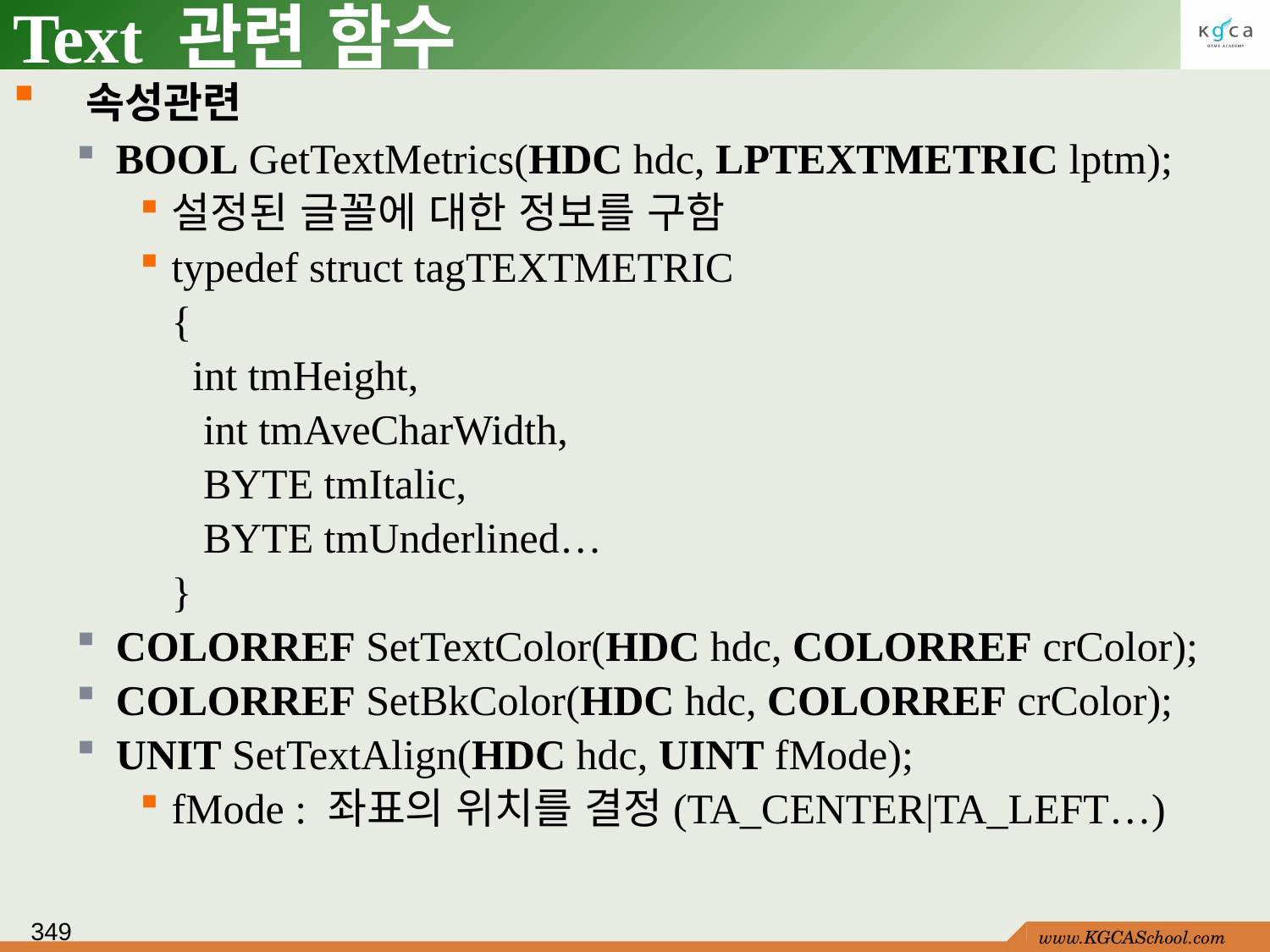

# Text 관련 함수
 속성관련
BOOL GetTextMetrics(HDC hdc, LPTEXTMETRIC lptm);
설정된 글꼴에 대한 정보를 구함
typedef struct tagTEXTMETRIC
   {
	  int tmHeight,
      int tmAveCharWidth,
      BYTE tmItalic,
      BYTE tmUnderlined…
   }
COLORREF SetTextColor(HDC hdc, COLORREF crColor);
COLORREF SetBkColor(HDC hdc, COLORREF crColor);
UNIT SetTextAlign(HDC hdc, UINT fMode);
fMode : 좌표의 위치를 결정(TA_CENTER|TA_LEFT…)
349